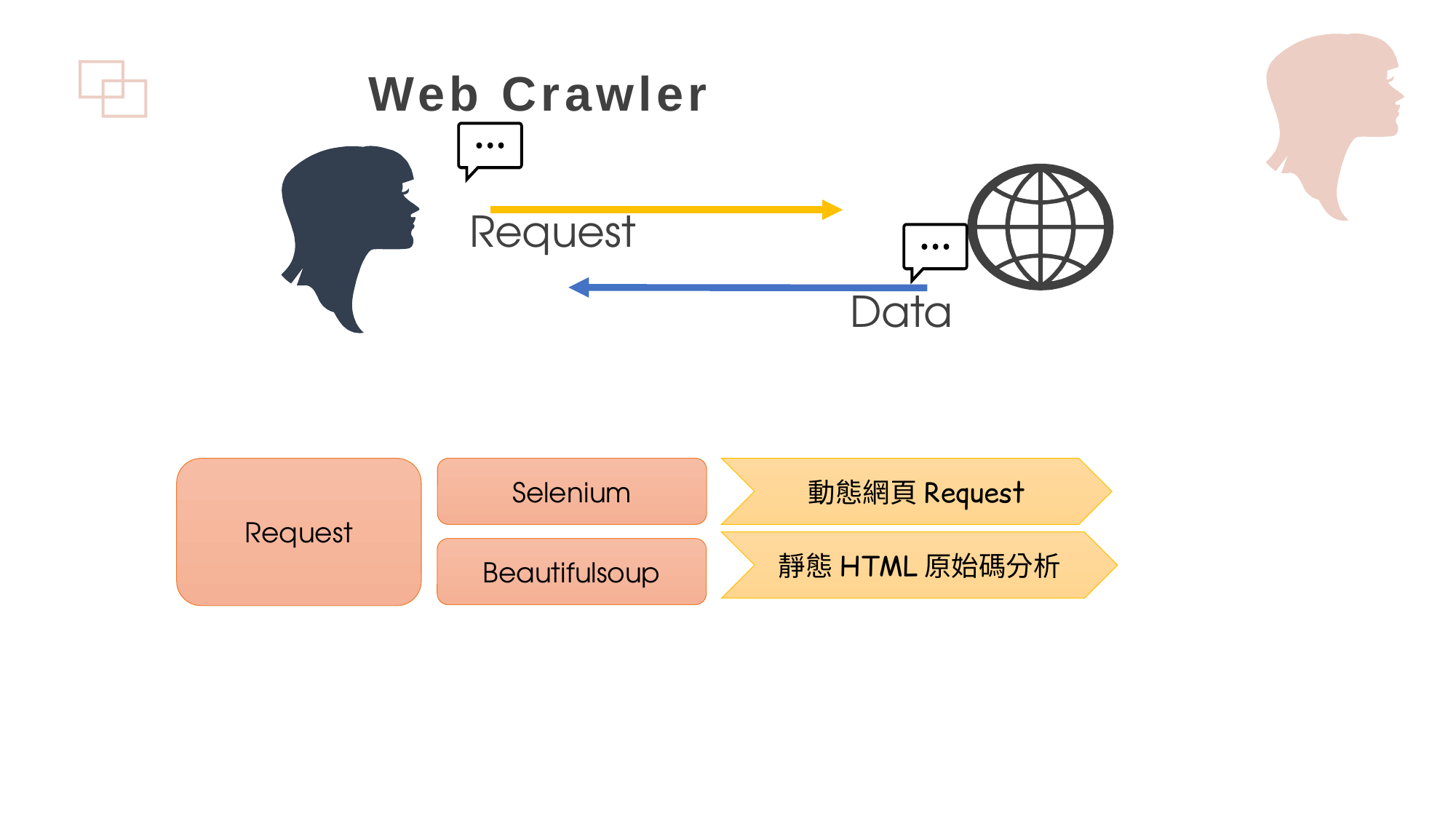

Web Crawler

Request

Data

Request
Selenium
動態網頁Request
靜態HTML原始碼分析
Beautifulsoup